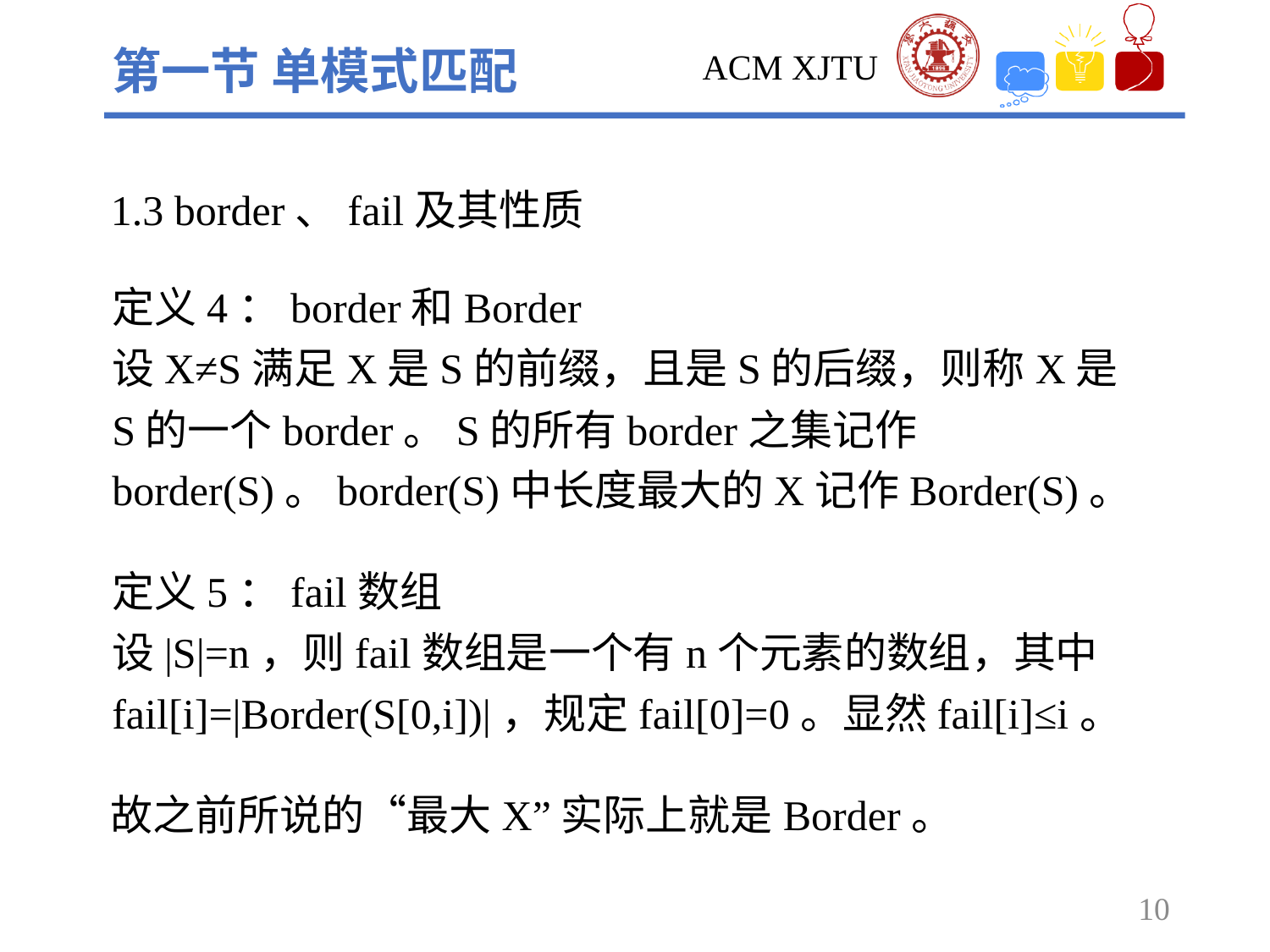

第一节 单模式匹配
1.3 border、fail及其性质
定义4：border和Border
设X≠S满足X是S的前缀，且是S的后缀，则称X是S的一个border。S的所有border之集记作border(S)。border(S)中长度最大的X记作Border(S)。
定义5：fail数组
设|S|=n，则fail数组是一个有n个元素的数组，其中
fail[i]=|Border(S[0,i])|，规定fail[0]=0。显然fail[i]≤i。
故之前所说的“最大X”实际上就是Border。
10